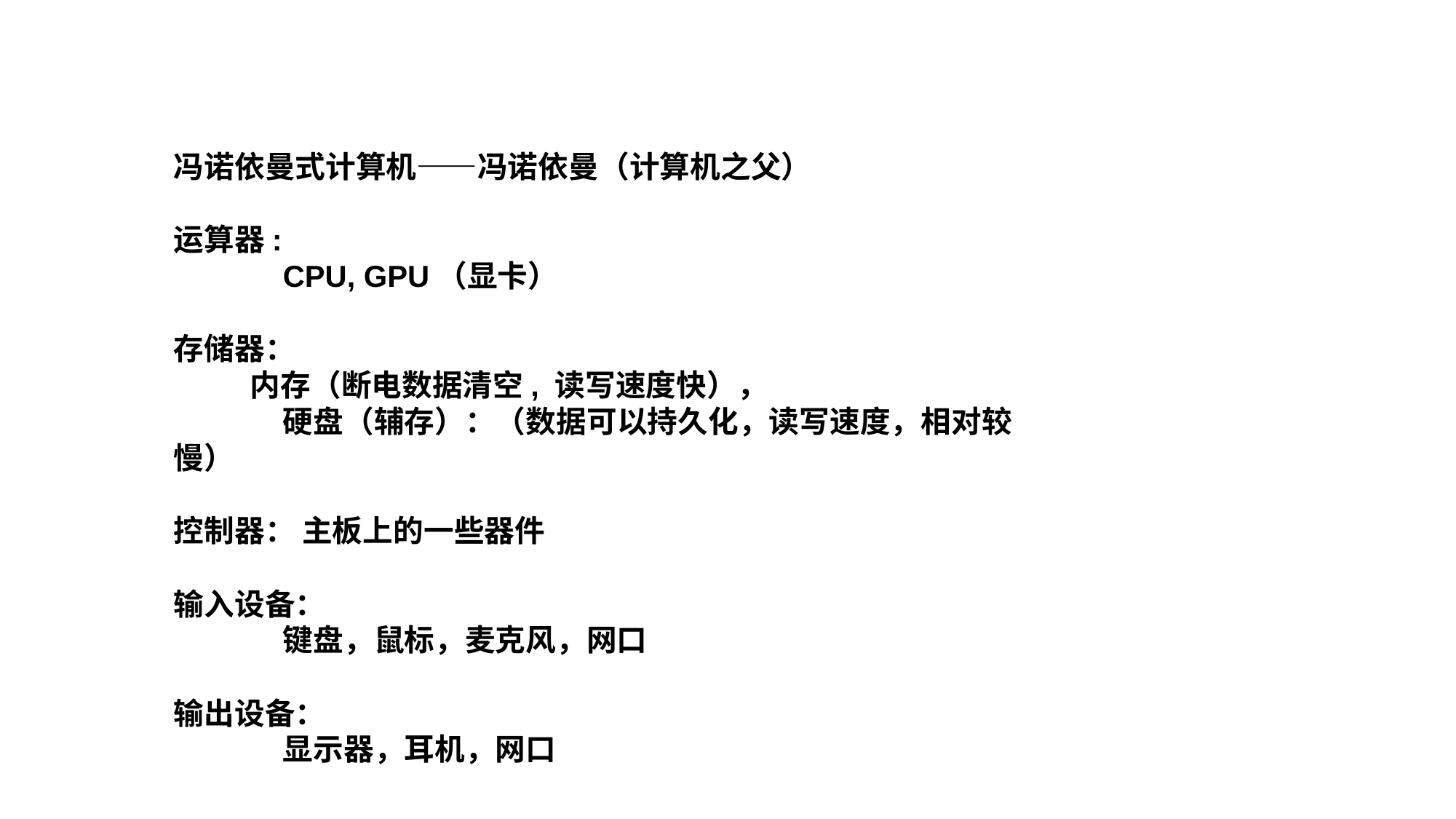

冯诺依曼式计算机——冯诺依曼（计算机之⽗）

运算器:
	CPU, GPU（显卡）

存储器：
          内存（断电数据清空, 读写速度快），
	硬盘（辅存）：（数据可以持久化，读写速度，相对较慢）

控制器： 主板上的⼀些器件

输⼊设备：
	键盘，⿏标，⻨克⻛，⽹⼝

输出设备：
	显示器，⽿机，⽹⼝